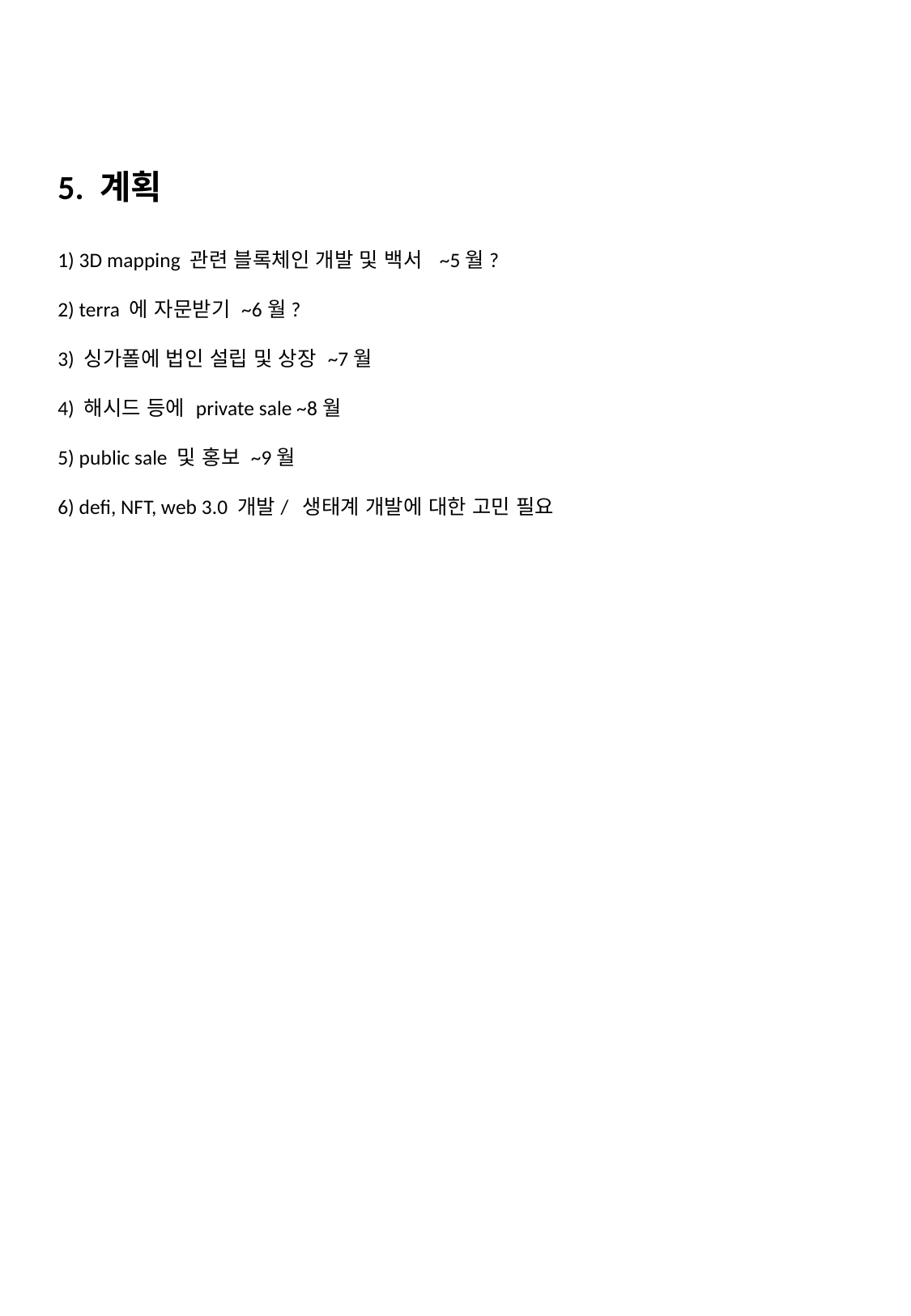

# 5. 계획 1) 3D mapping 관련 블록체인 개발 및 백서  ~5월? 2) terra 에 자문받기 ~6월? 3) 싱가폴에 법인 설립 및 상장 ~7월 4) 해시드 등에 private sale ~8월 5) public sale 및 홍보 ~9월 6) defi, NFT, web 3.0 개발/  생태계 개발에 대한 고민 필요